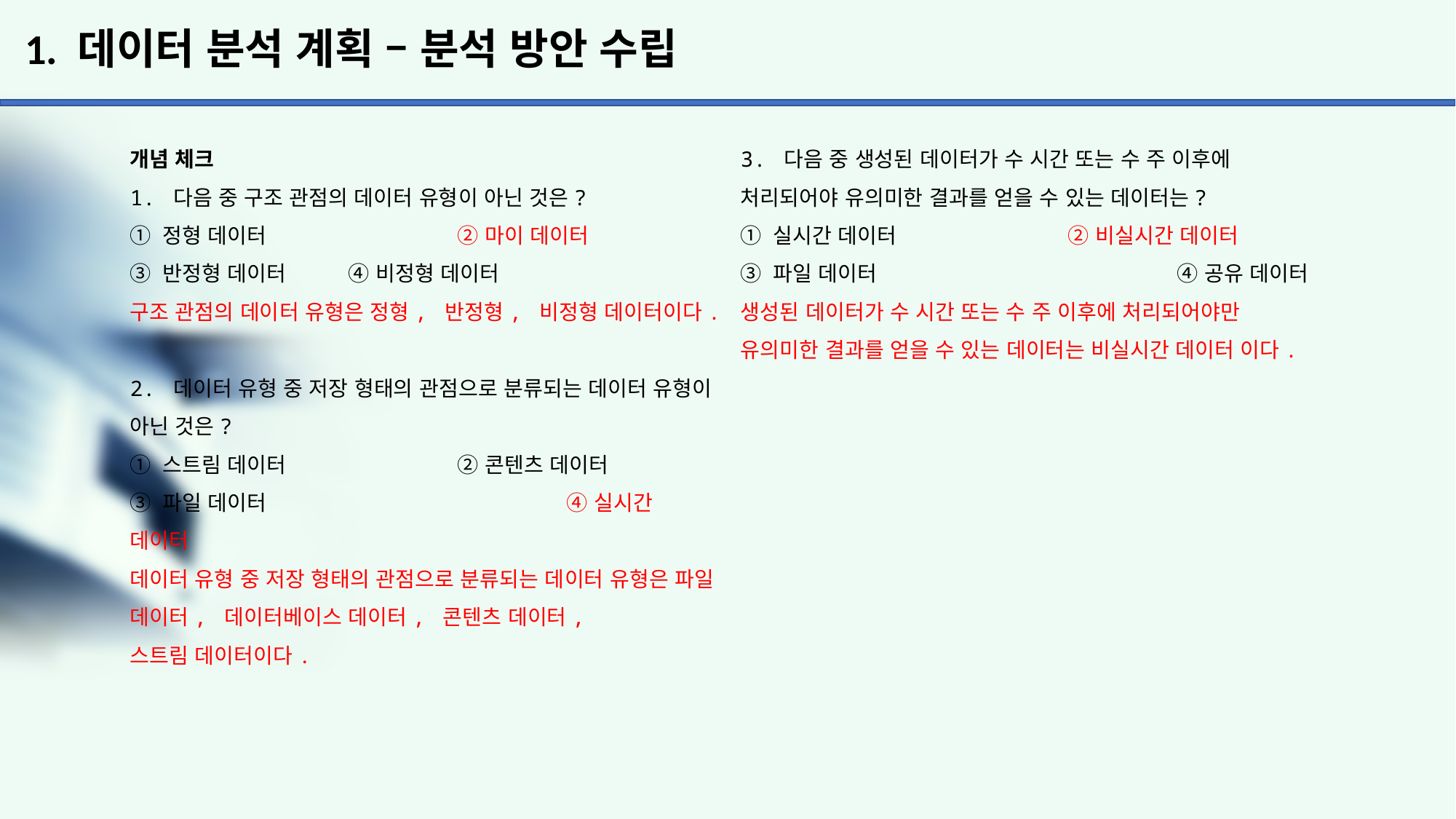

# 1. 데이터 분석 계획 – 분석 방안 수립
개념 체크
1. 다음 중 구조 관점의 데이터 유형이 아닌 것은?
① 정형 데이터		② 마이 데이터
③ 반정형 데이터 	④ 비정형 데이터
구조 관점의 데이터 유형은 정형, 반정형, 비정형 데이터이다.

2. 데이터 유형 중 저장 형태의 관점으로 분류되는 데이터 유형이 아닌 것은?
① 스트림 데이터 		② 콘텐츠 데이터
③ 파일 데이터 			④ 실시간 데이터
데이터 유형 중 저장 형태의 관점으로 분류되는 데이터 유형은 파일 데이터, 데이터베이스 데이터, 콘텐츠 데이터,
스트림 데이터이다.
3. 다음 중 생성된 데이터가 수 시간 또는 수 주 이후에 처리되어야 유의미한 결과를 얻을 수 있는 데이터는?
① 실시간 데이터 		② 비실시간 데이터
③ 파일 데이터 			④ 공유 데이터
생성된 데이터가 수 시간 또는 수 주 이후에 처리되어야만
유의미한 결과를 얻을 수 있는 데이터는 비실시간 데이터 이다.